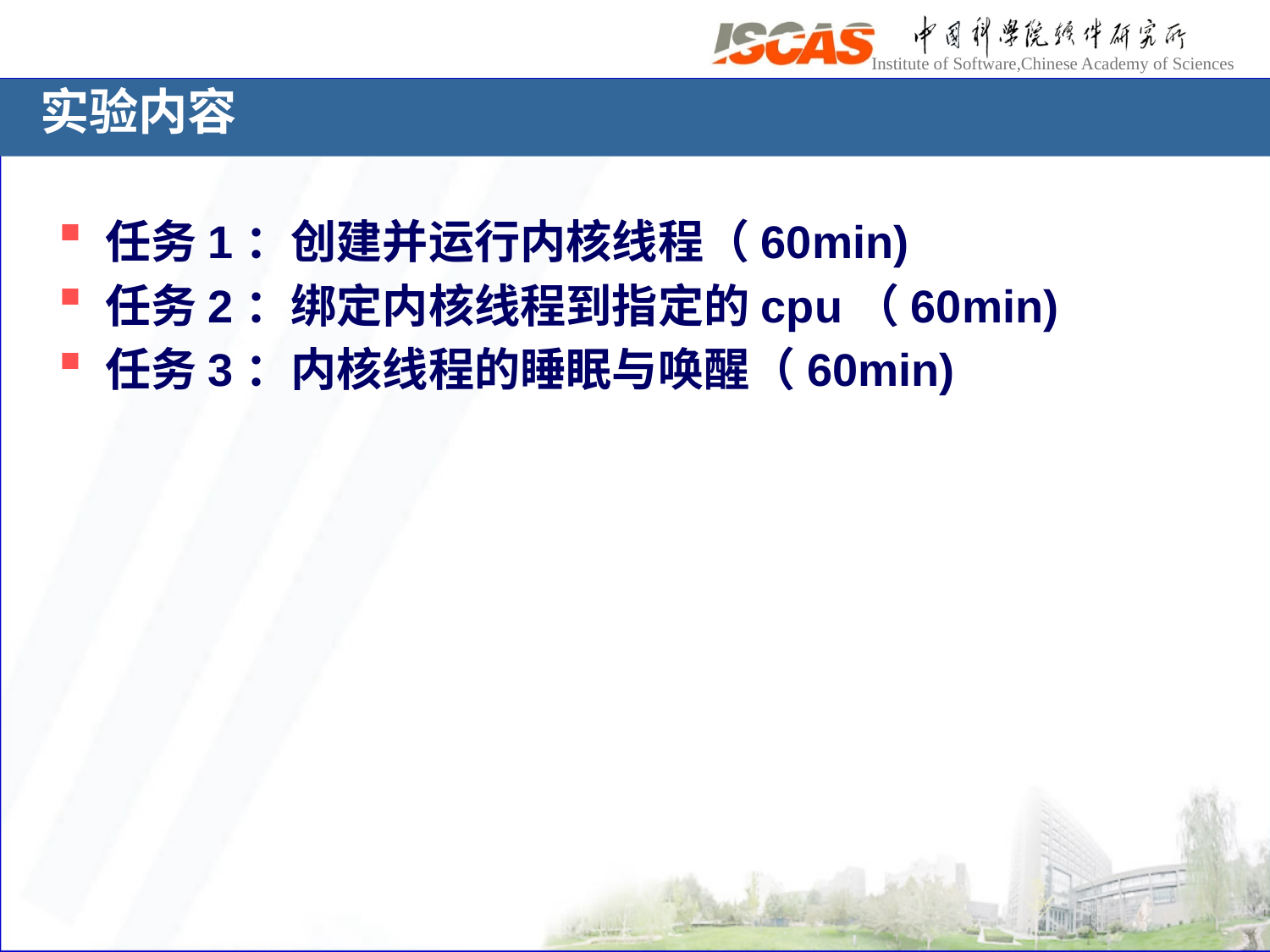

实验内容
任务1：创建并运行内核线程（60min)
任务2：绑定内核线程到指定的cpu（60min)
任务3：内核线程的睡眠与唤醒（60min)